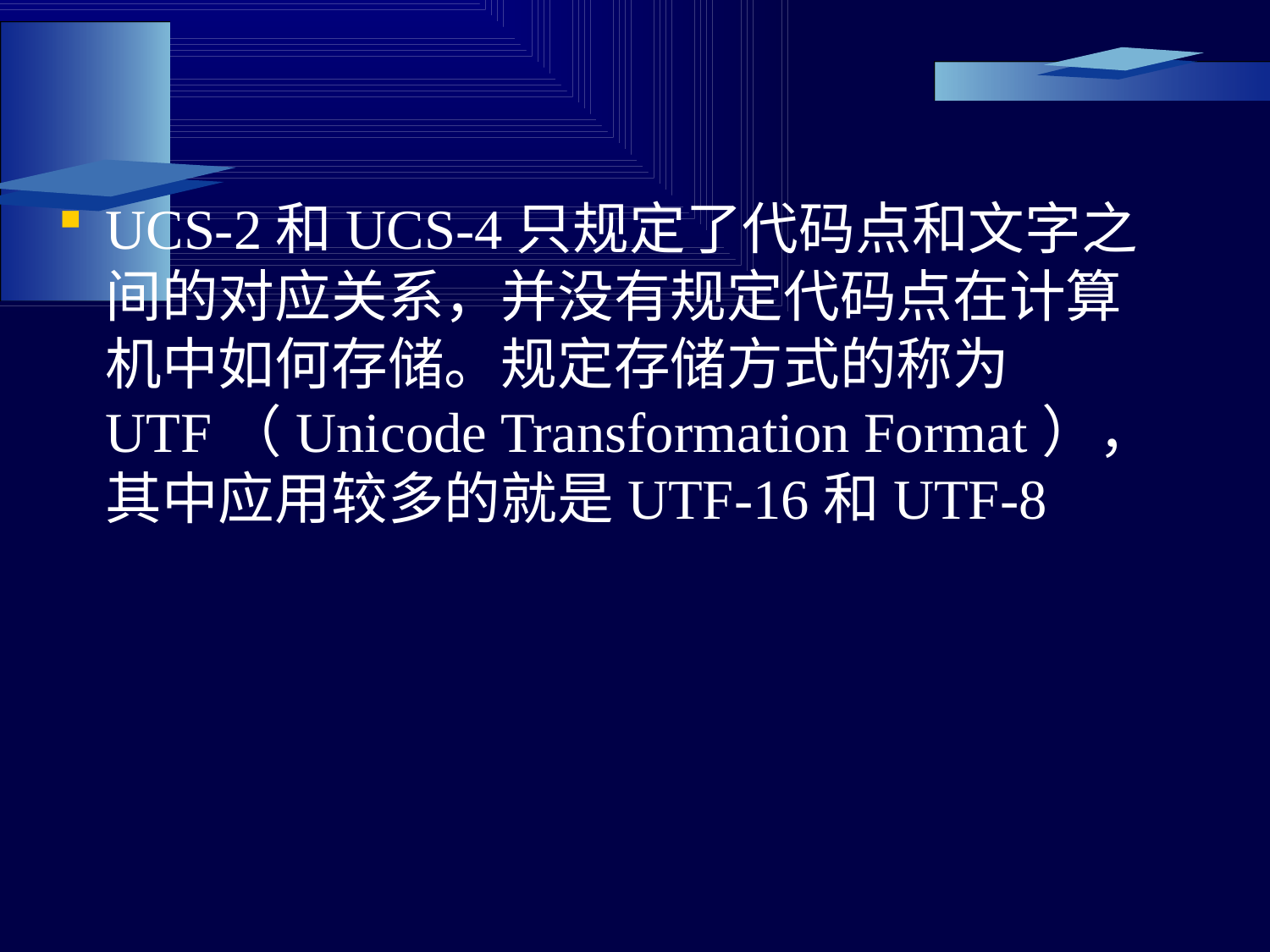

#
UCS-2和UCS-4只规定了代码点和文字之间的对应关系，并没有规定代码点在计算机中如何存储。规定存储方式的称为UTF（Unicode Transformation Format），其中应用较多的就是UTF-16和UTF-8